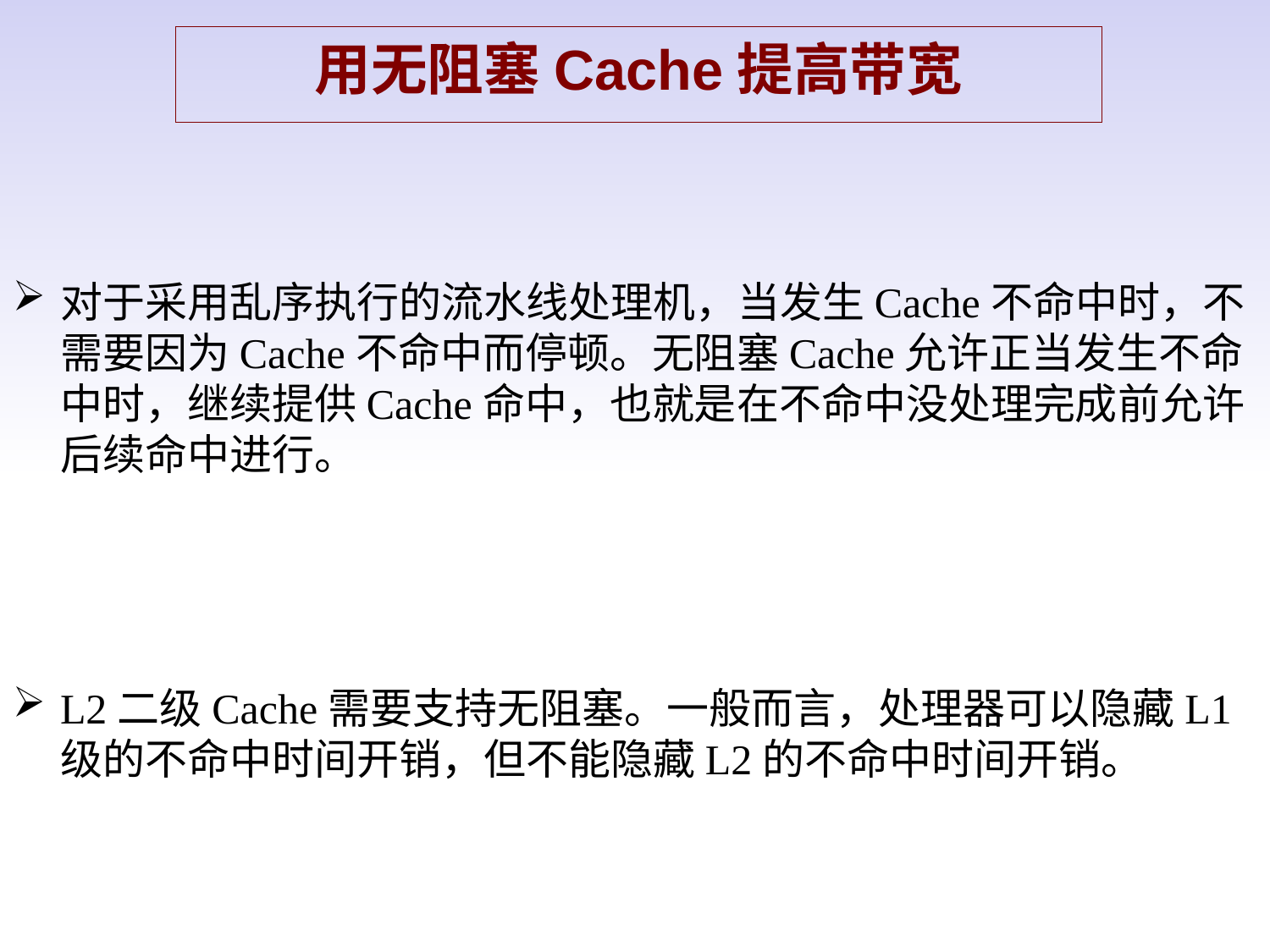

用无阻塞Cache提高带宽
对于采用乱序执行的流水线处理机，当发生Cache不命中时，不需要因为Cache不命中而停顿。无阻塞Cache允许正当发生不命中时，继续提供Cache命中，也就是在不命中没处理完成前允许后续命中进行。

L2二级Cache需要支持无阻塞。一般而言，处理器可以隐藏L1级的不命中时间开销，但不能隐藏L2的不命中时间开销。